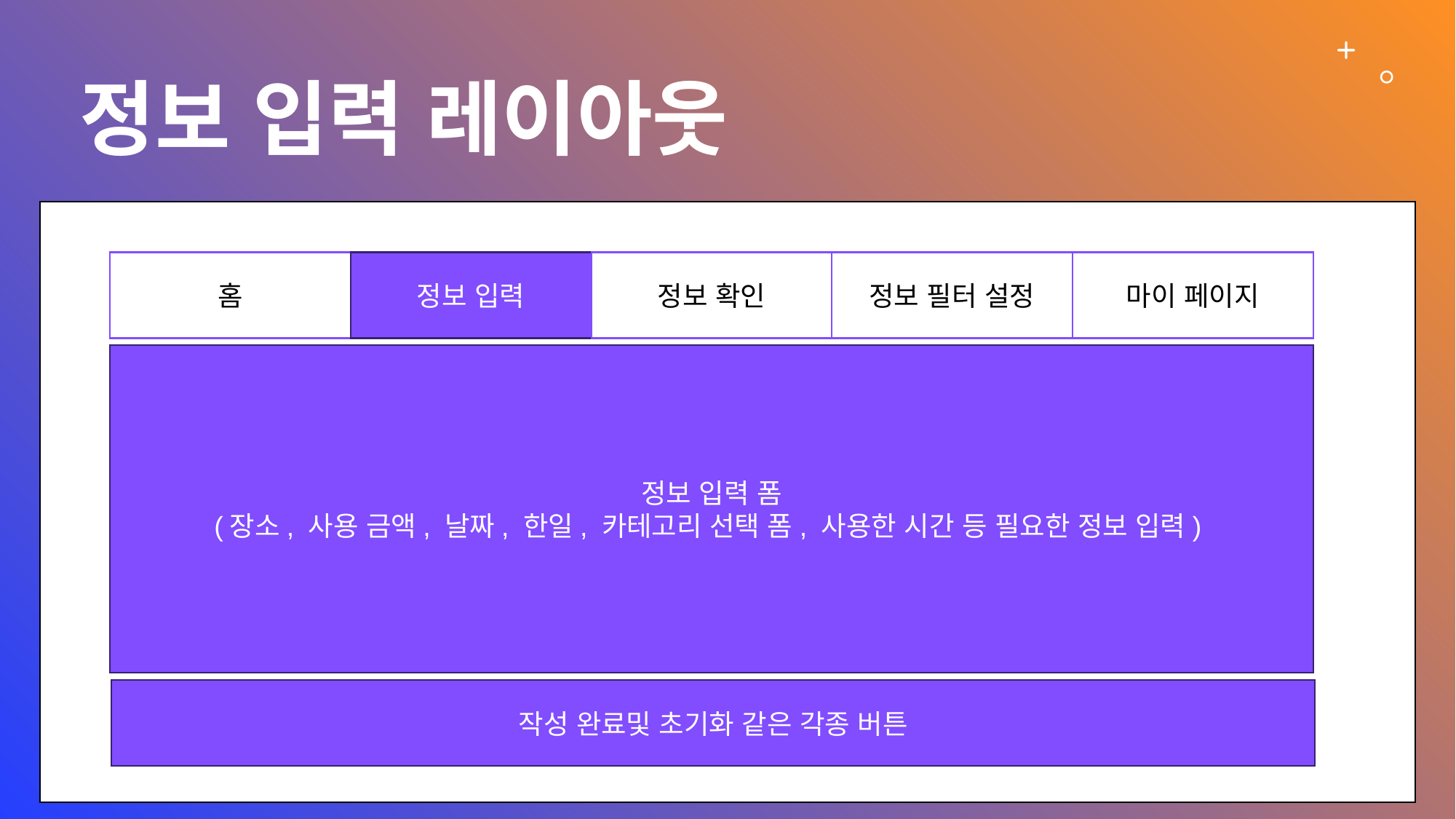

# 정보 입력 레이아웃

홈
정보 입력
정보 확인
정보 필터 설정
마이 페이지
정보 입력 폼
(장소, 사용 금액, 날짜, 한일, 카테고리 선택 폼, 사용한 시간 등 필요한 정보 입력)
작성 완료및 초기화 같은 각종 버튼